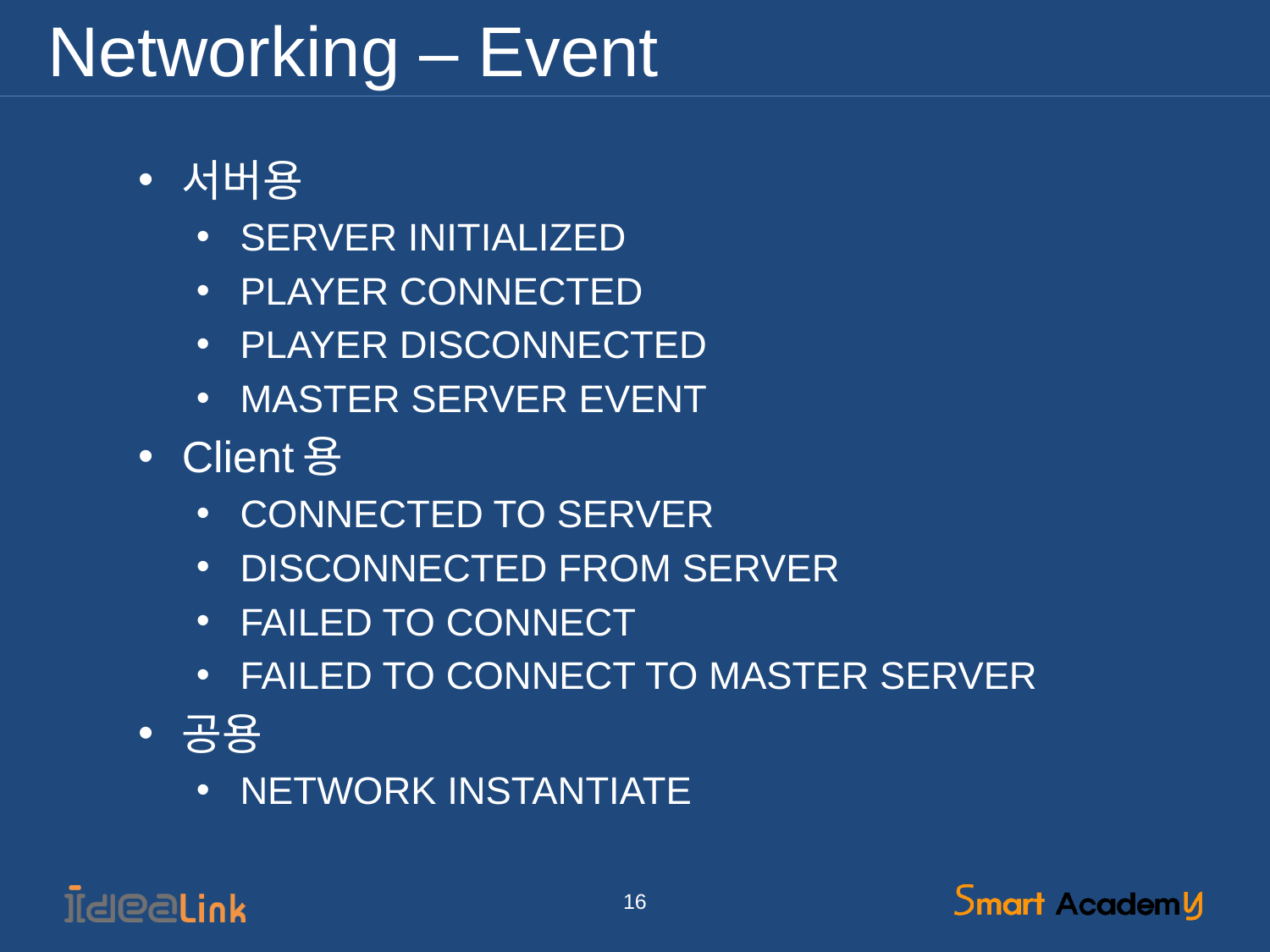

# Networking – Event
서버용
SERVER INITIALIZED
PLAYER CONNECTED
PLAYER DISCONNECTED
MASTER SERVER EVENT
Client용
CONNECTED TO SERVER
DISCONNECTED FROM SERVER
FAILED TO CONNECT
FAILED TO CONNECT TO MASTER SERVER
공용
NETWORK INSTANTIATE
16